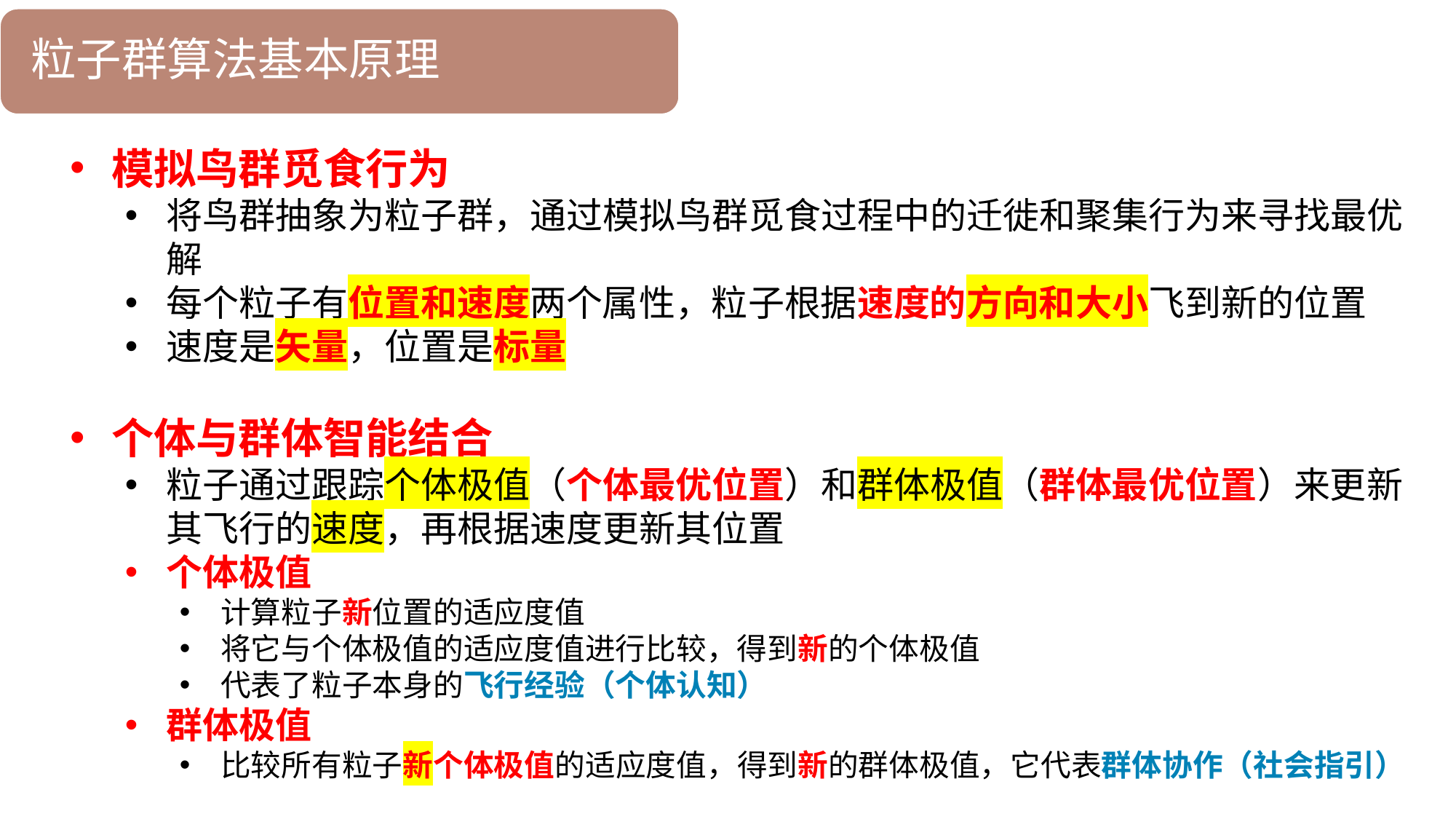

粒子群算法基本原理
模拟鸟群觅食行为
将鸟群抽象为粒子群，通过模拟鸟群觅食过程中的迁徙和聚集行为来寻找最优解
每个粒子有位置和速度两个属性，粒子根据速度的方向和大小飞到新的位置
速度是矢量，位置是标量

个体与群体智能结合
粒子通过跟踪个体极值（个体最优位置）和群体极值（群体最优位置）来更新其飞行的速度，再根据速度更新其位置
个体极值
计算粒子新位置的适应度值
将它与个体极值的适应度值进行比较，得到新的个体极值
代表了粒子本身的飞行经验（个体认知）
群体极值
比较所有粒子新个体极值的适应度值，得到新的群体极值，它代表群体协作（社会指引）